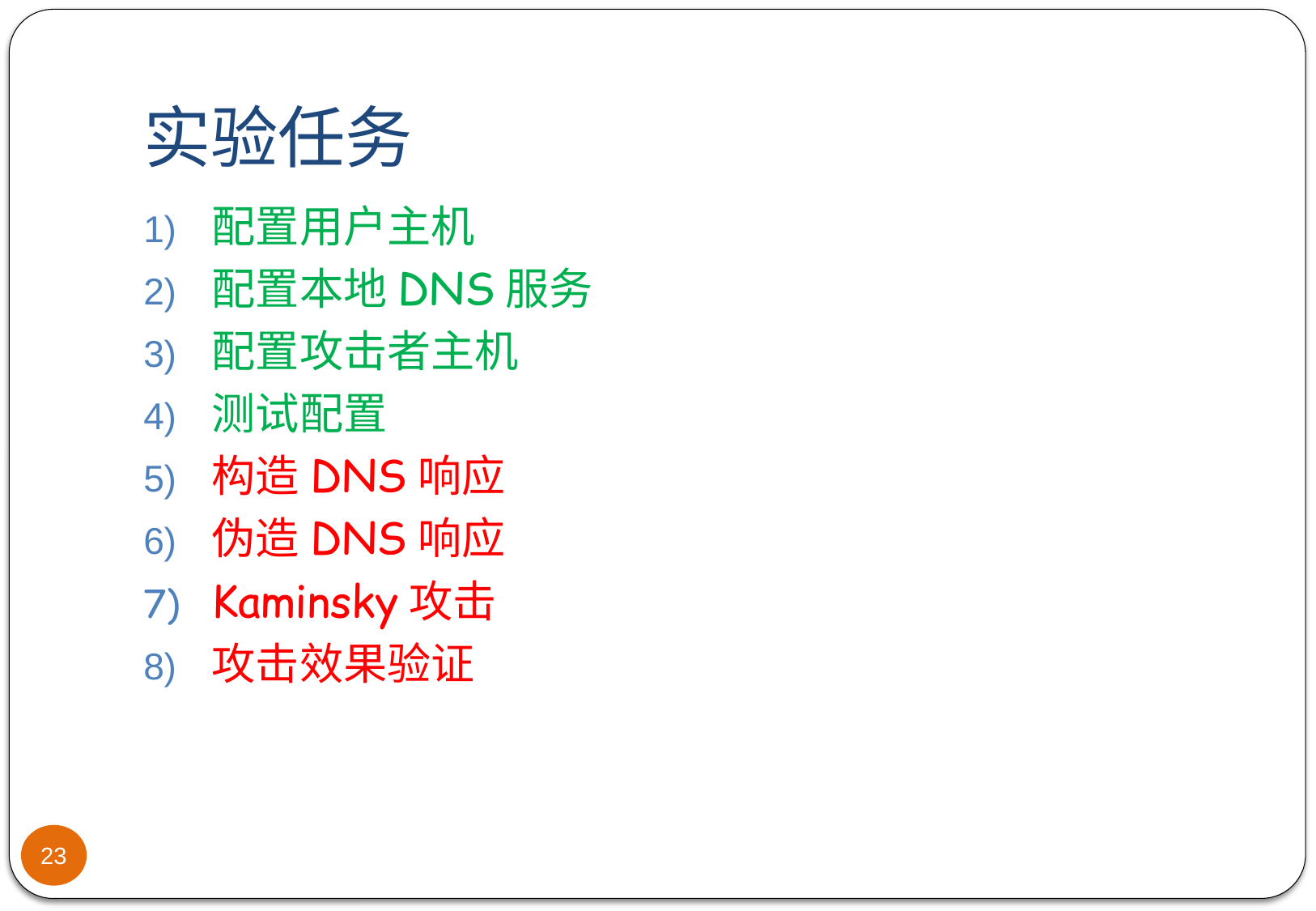

# 实验任务
配置用户主机
配置本地DNS服务
配置攻击者主机
测试配置
构造DNS响应
伪造DNS响应
Kaminsky攻击
攻击效果验证
23